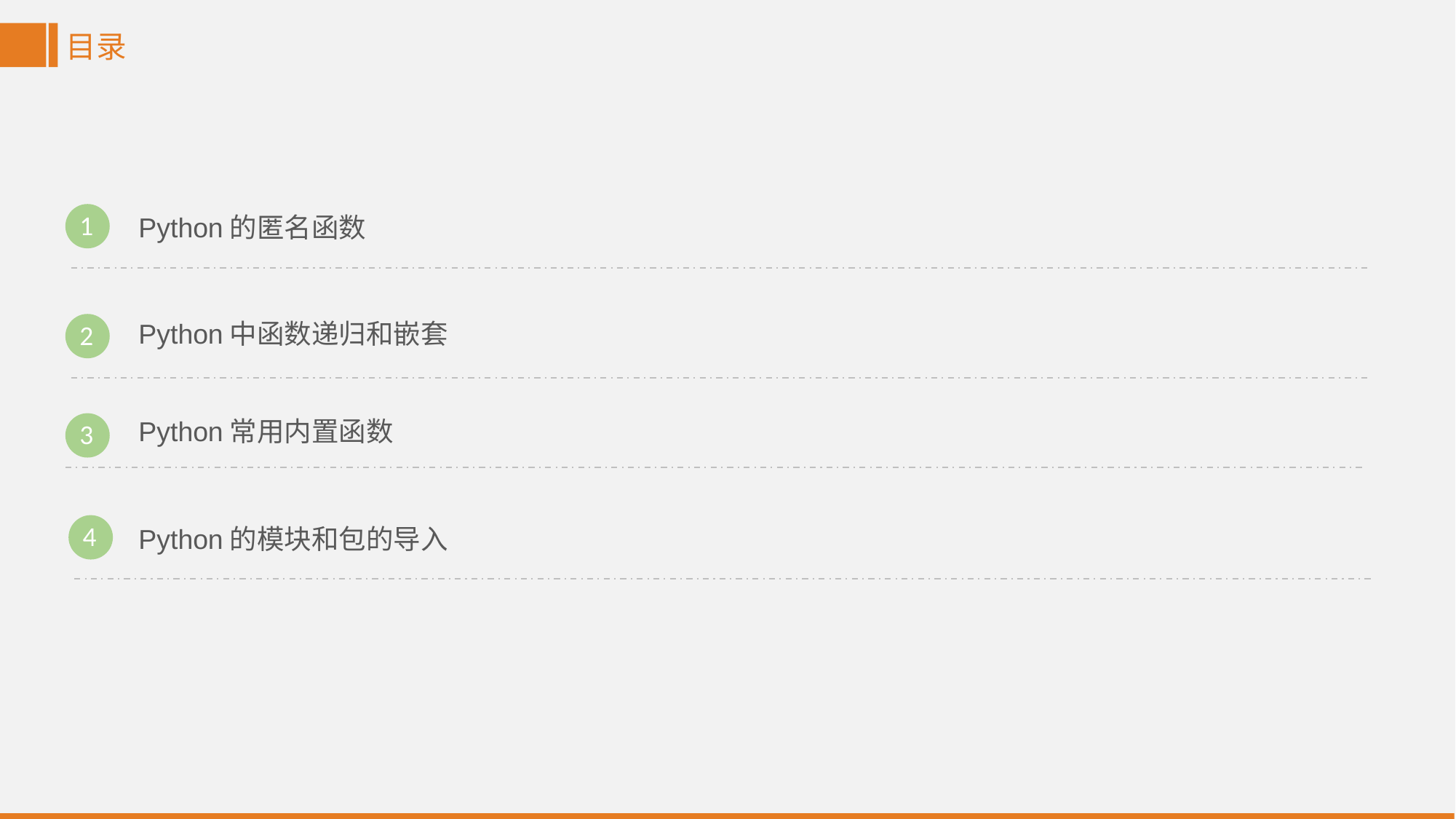

目录

1

Python的匿名函数
Python中函数递归和嵌套
2

Python常用内置函数
3

4

Python的模块和包的导入